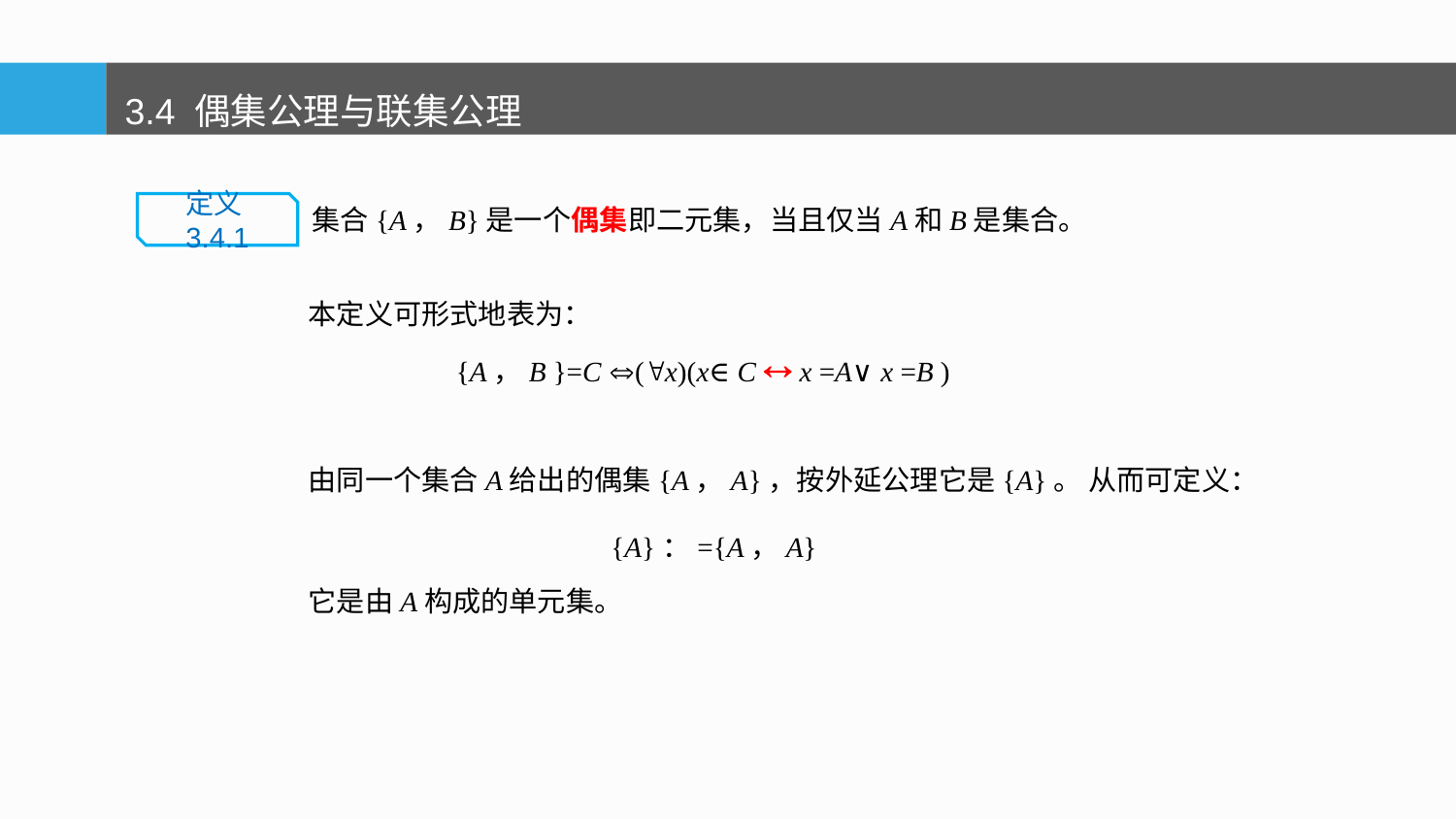

3.4 偶集公理与联集公理

集合{A，B}是一个偶集即二元集，当且仅当A和B是集合。
定义3.4.1
本定义可形式地表为：
                     {A，B }=C ⇔(∀x)(x∈C ↔ x =A∨x =B )

由同一个集合A给出的偶集{A，A}，按外延公理它是{A}。 从而可定义：
                                           {A}：={A，A}
它是由A构成的单元集。